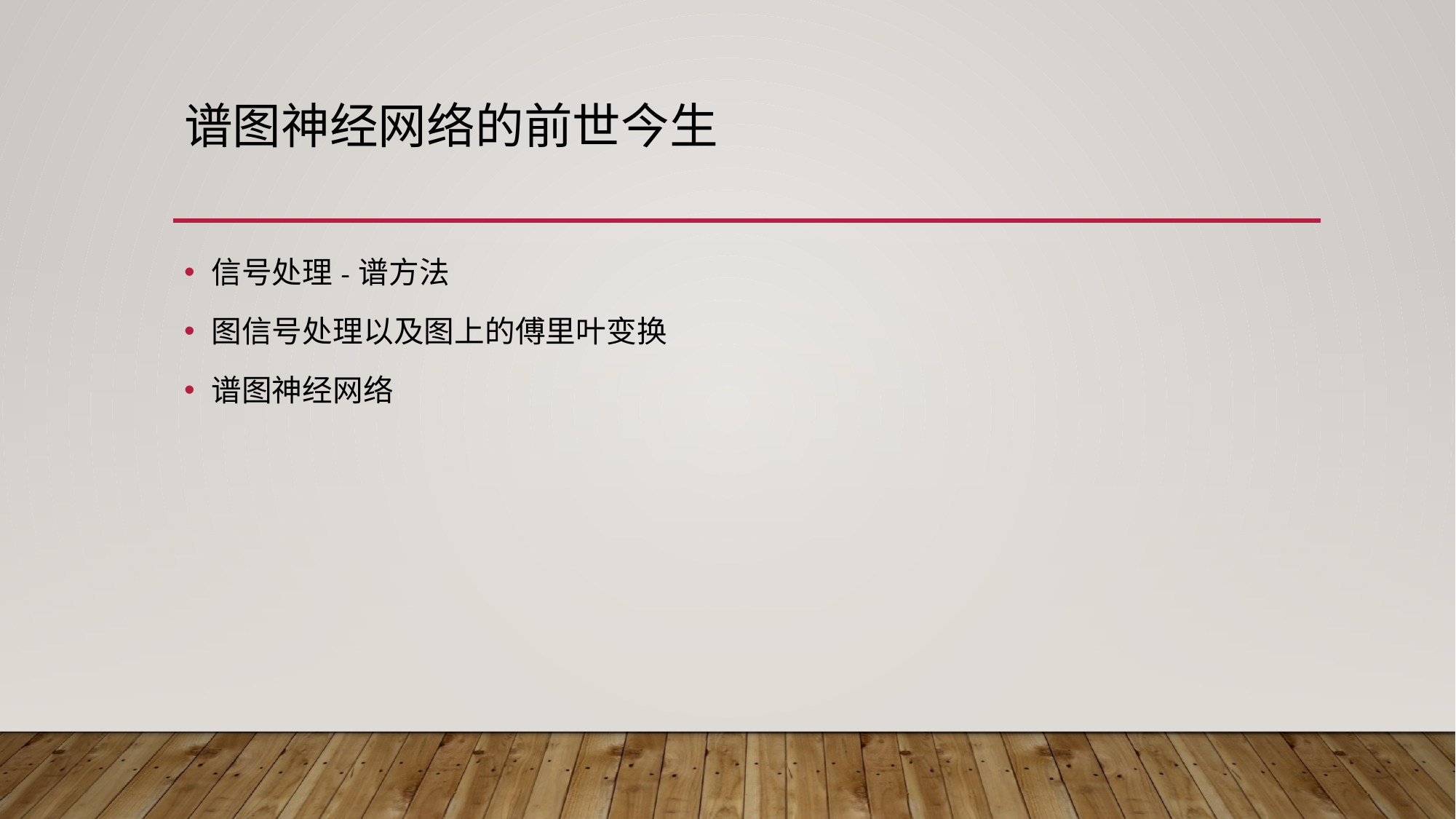

# 谱图神经网络的前世今生
信号处理-谱方法
图信号处理以及图上的傅里叶变换
谱图神经网络